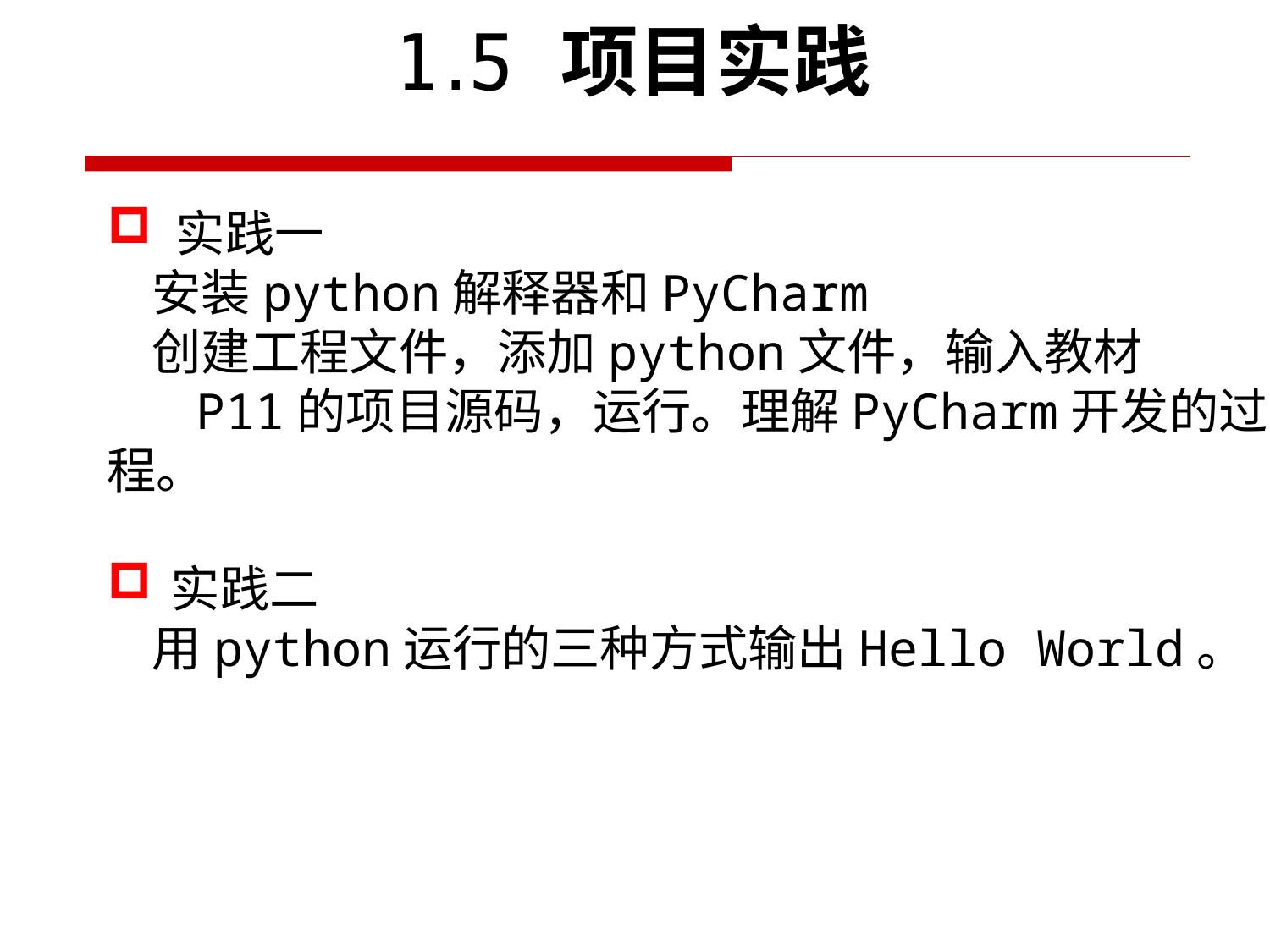

1.5 项目实践
 实践一
   安装python解释器和PyCharm
   创建工程文件，添加python文件，输入教材
   P11的项目源码，运行。理解PyCharm开发的过程。

实践二
   用python运行的三种方式输出Hello World。